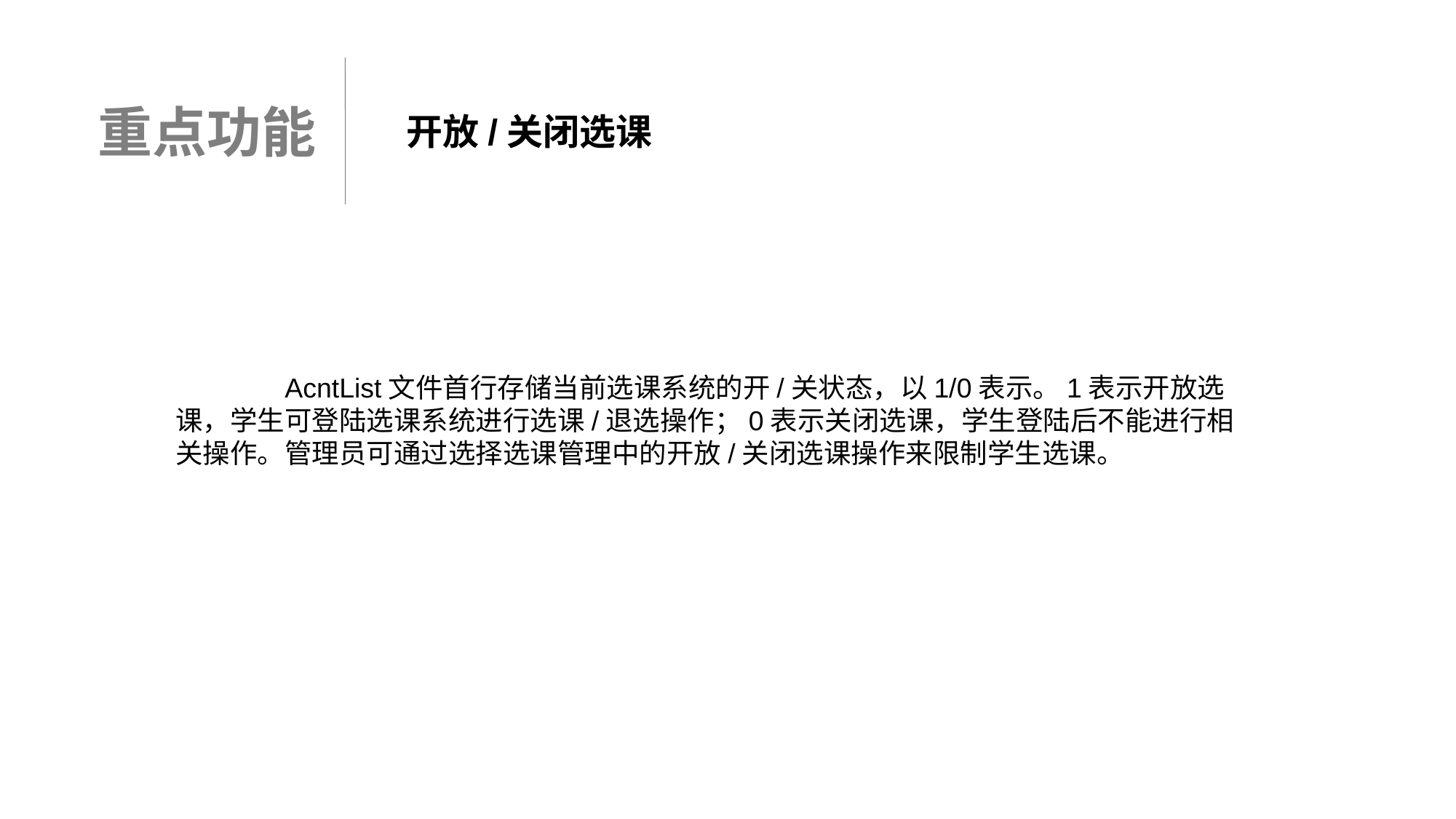

重点功能

开放/关闭选课
	AcntList文件首行存储当前选课系统的开/关状态，以1/0表示。1表示开放选课，学生可登陆选课系统进行选课/退选操作；0表示关闭选课，学生登陆后不能进行相关操作。管理员可通过选择选课管理中的开放/关闭选课操作来限制学生选课。